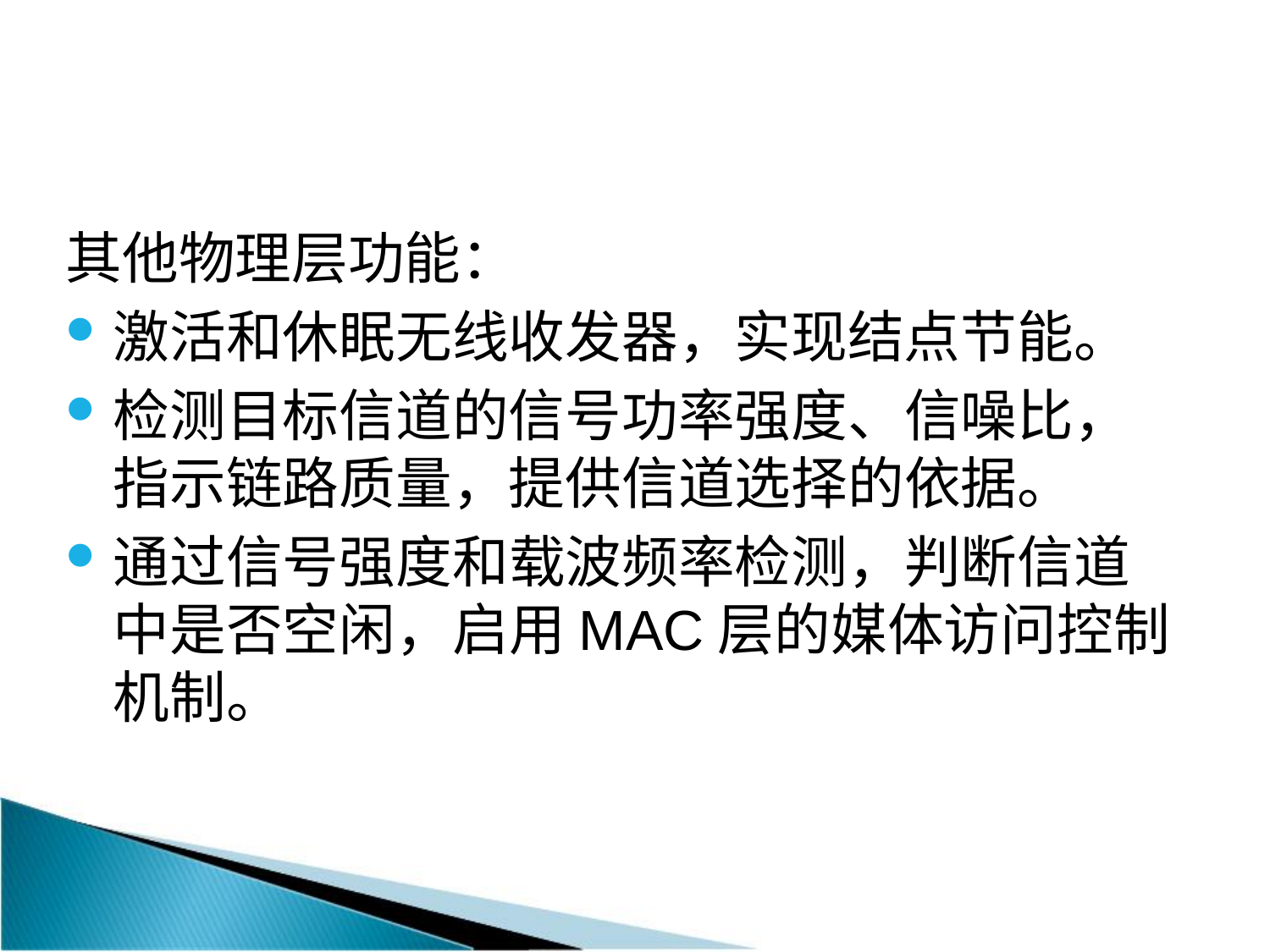

#
其他物理层功能：
激活和休眠无线收发器，实现结点节能。
检测目标信道的信号功率强度、信噪比，指示链路质量，提供信道选择的依据。
通过信号强度和载波频率检测，判断信道中是否空闲，启用MAC层的媒体访问控制机制。